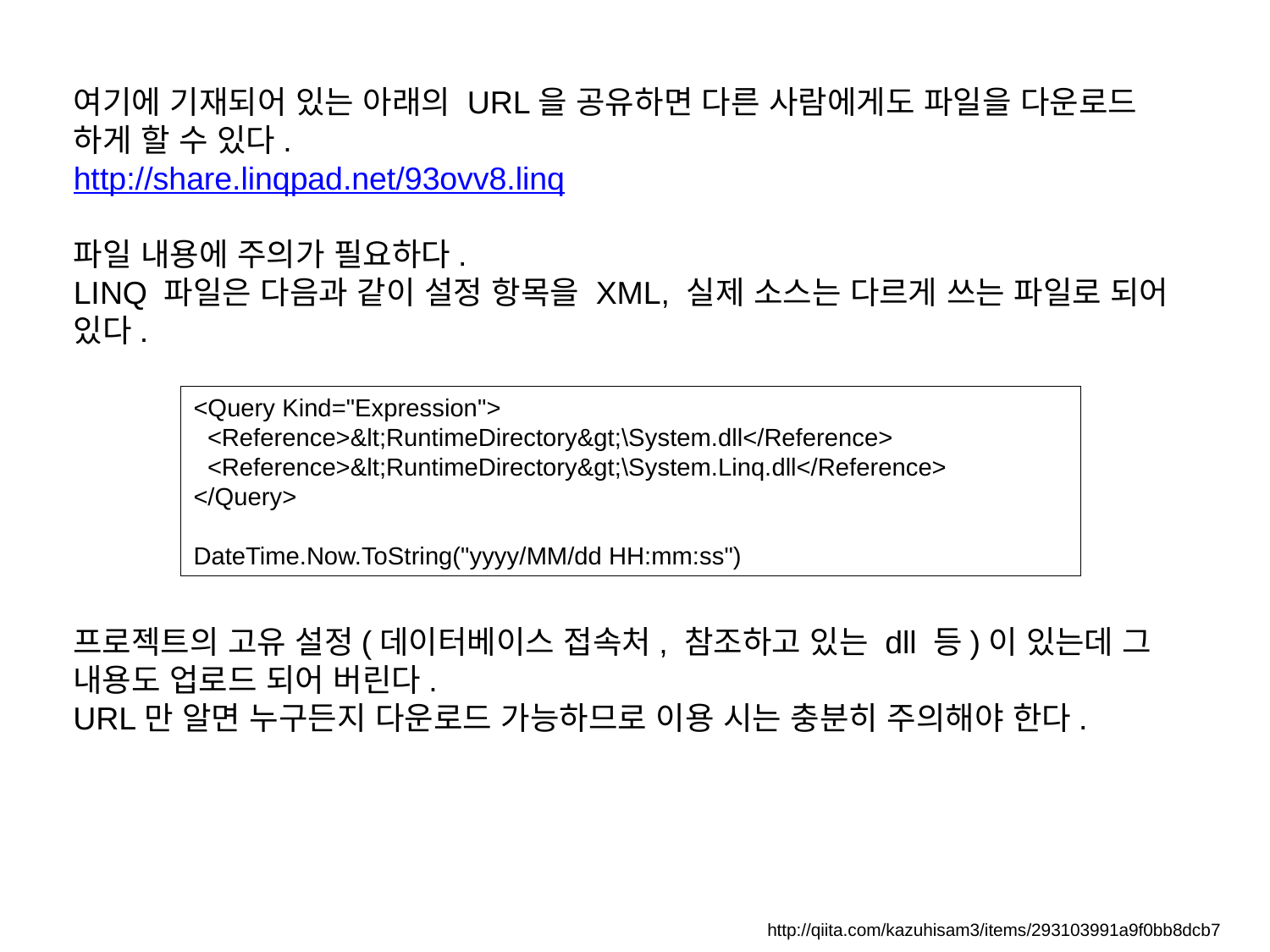

여기에 기재되어 있는 아래의 URL을 공유하면 다른 사람에게도 파일을 다운로드 하게 할 수 있다.
http://share.linqpad.net/93ovv8.linq
파일 내용에 주의가 필요하다.
LINQ 파일은 다음과 같이 설정 항목을 XML, 실제 소스는 다르게 쓰는 파일로 되어 있다.
<Query Kind="Expression">
  <Reference>&lt;RuntimeDirectory&gt;\System.dll</Reference>
  <Reference>&lt;RuntimeDirectory&gt;\System.Linq.dll</Reference>
</Query>

DateTime.Now.ToString("yyyy/MM/dd HH:mm:ss")
프로젝트의 고유 설정(데이터베이스 접속처, 참조하고 있는 dll 등)이 있는데 그 내용도 업로드 되어 버린다.
URL만 알면 누구든지 다운로드 가능하므로 이용 시는 충분히 주의해야 한다.
http://qiita.com/kazuhisam3/items/293103991a9f0bb8dcb7